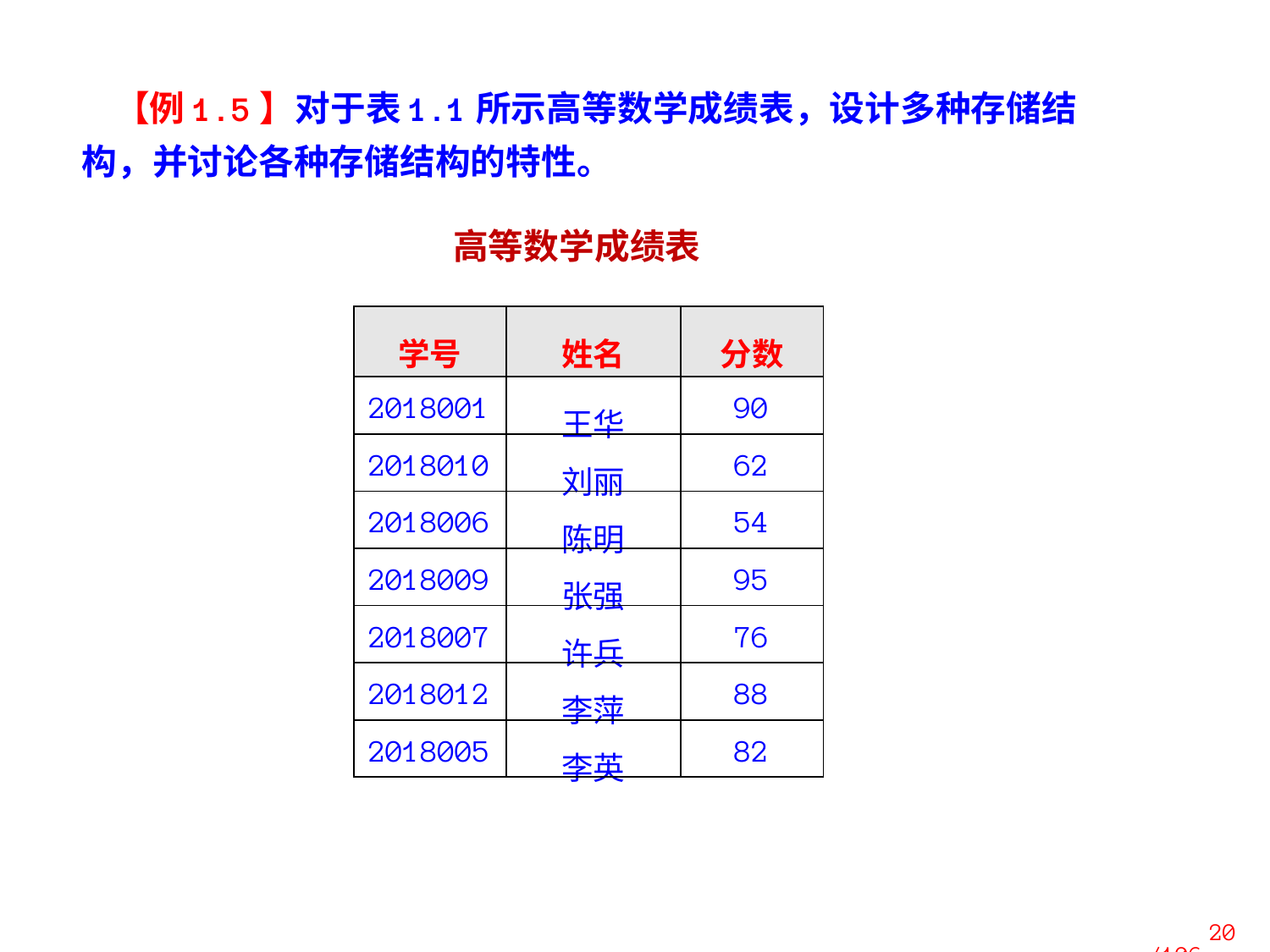

【例1.5】对于表1.1所示高等数学成绩表，设计多种存储结构，并讨论各种存储结构的特性。
高等数学成绩表
| 学号 | 姓名 | 分数 |
| --- | --- | --- |
| 2018001 | 王华 | 90 |
| 2018010 | 刘丽 | 62 |
| 2018006 | 陈明 | 54 |
| 2018009 | 张强 | 95 |
| 2018007 | 许兵 | 76 |
| 2018012 | 李萍 | 88 |
| 2018005 | 李英 | 82 |
                 20/106